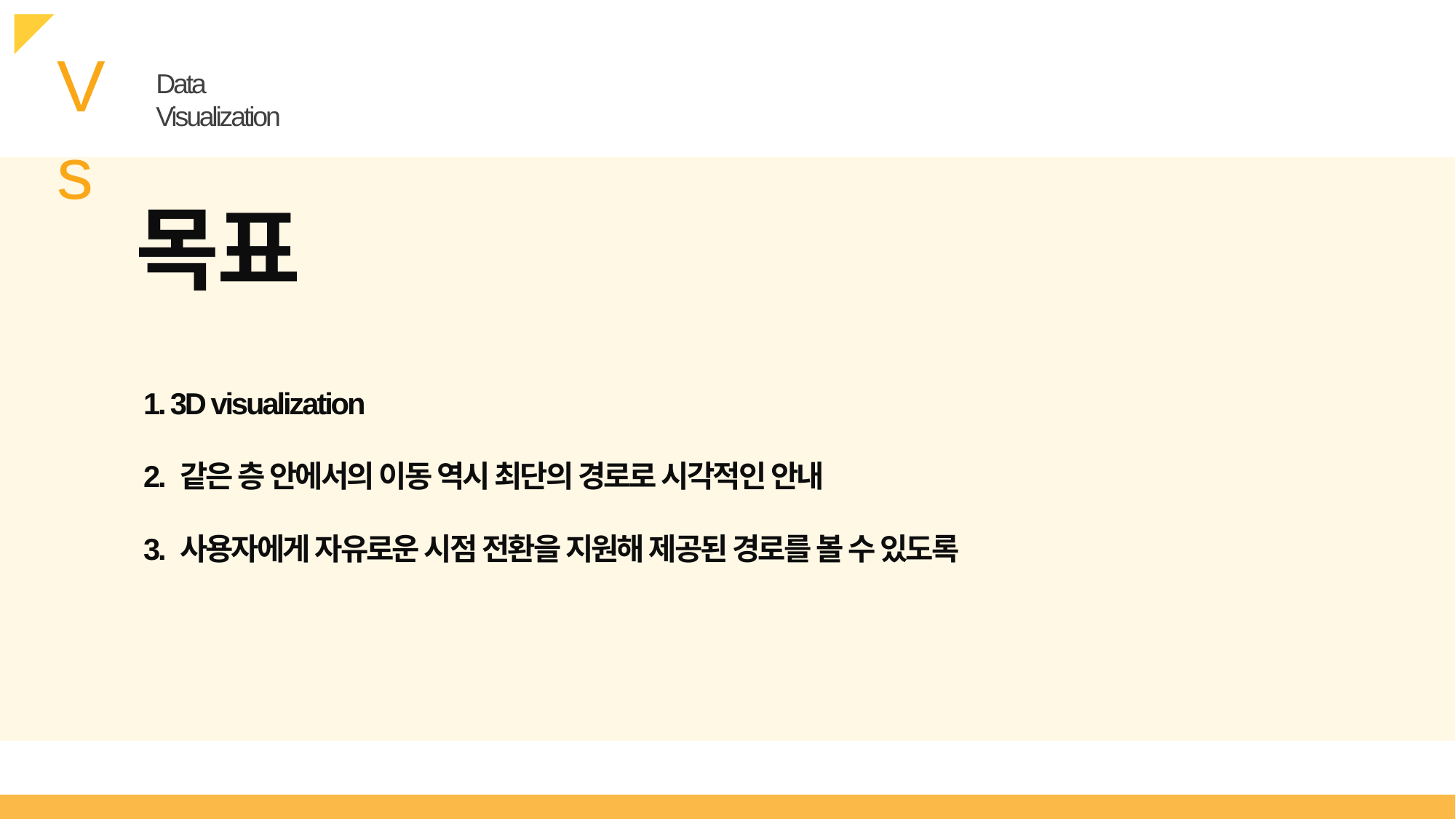

Vs
Data
Visualization

목표
1. 3D visualization

2. 같은 층 안에서의 이동 역시 최단의 경로로 시각적인 안내

3. 사용자에게 자유로운 시점 전환을 지원해 제공된 경로를 볼 수 있도록